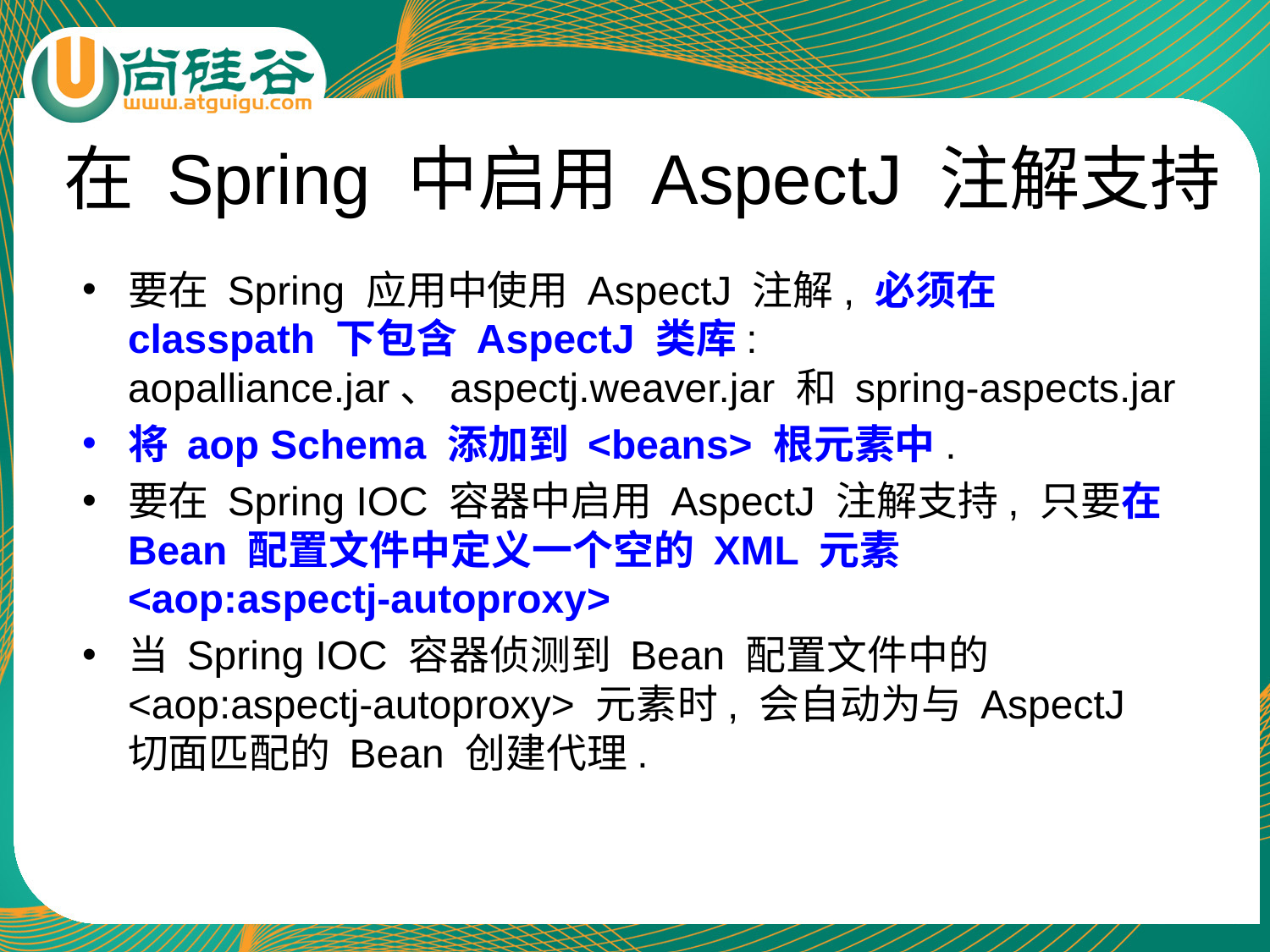

# 在 Spring 中启用 AspectJ 注解支持
要在 Spring 应用中使用 AspectJ 注解, 必须在 classpath 下包含 AspectJ 类库: aopalliance.jar、aspectj.weaver.jar 和 spring-aspects.jar
将 aop Schema 添加到 <beans> 根元素中.
要在 Spring IOC 容器中启用 AspectJ 注解支持, 只要在 Bean 配置文件中定义一个空的 XML 元素 <aop:aspectj-autoproxy>
当 Spring IOC 容器侦测到 Bean 配置文件中的 <aop:aspectj-autoproxy> 元素时, 会自动为与 AspectJ 切面匹配的 Bean 创建代理.